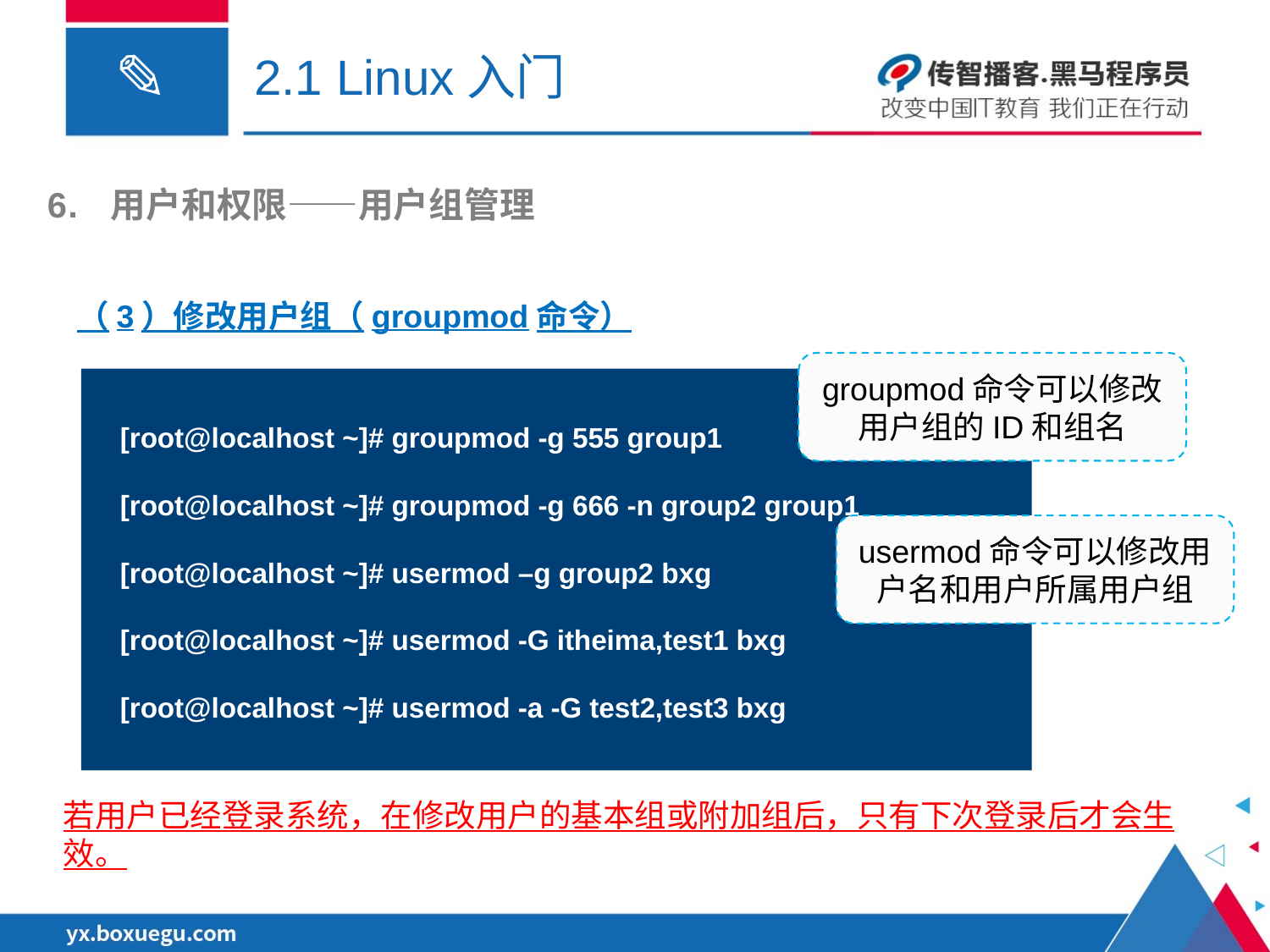

# 2.1 Linux入门
用户和权限——用户组管理
（3）修改用户组（groupmod命令）
groupmod命令可以修改用户组的ID和组名

[root@localhost ~]# groupmod -g 555 group1
[root@localhost ~]# groupmod -g 666 -n group2 group1
[root@localhost ~]# usermod –g group2 bxg
[root@localhost ~]# usermod -G itheima,test1 bxg
[root@localhost ~]# usermod -a -G test2,test3 bxg
usermod命令可以修改用户名和用户所属用户组
若用户已经登录系统，在修改用户的基本组或附加组后，只有下次登录后才会生效。